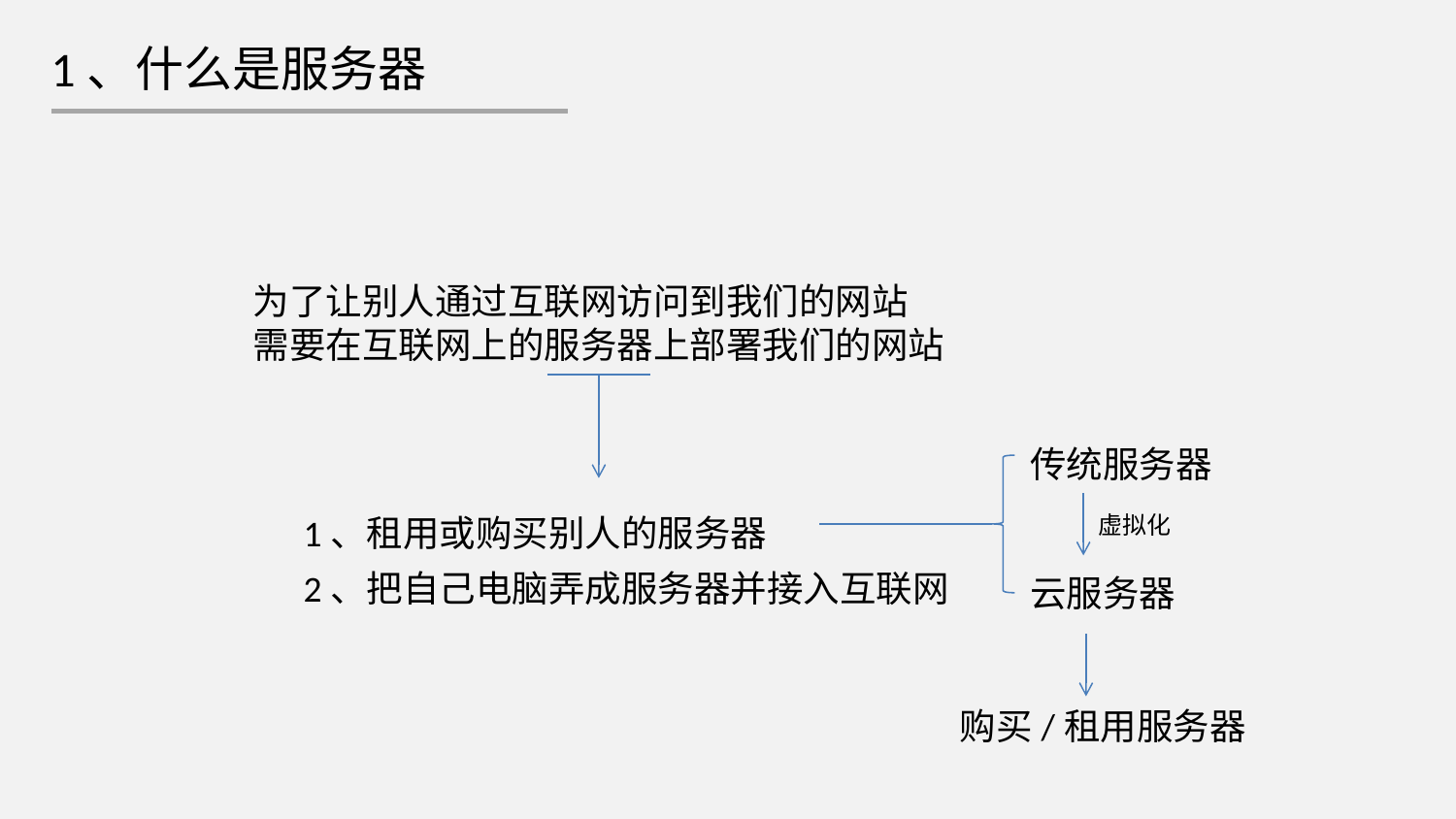

1、什么是服务器
为了让别人通过互联网访问到我们的网站
需要在互联网上的服务器上部署我们的网站
1、租用或购买别人的服务器
2、把自己电脑弄成服务器并接入互联网
传统服务器

云服务器
虚拟化
购买/租用服务器